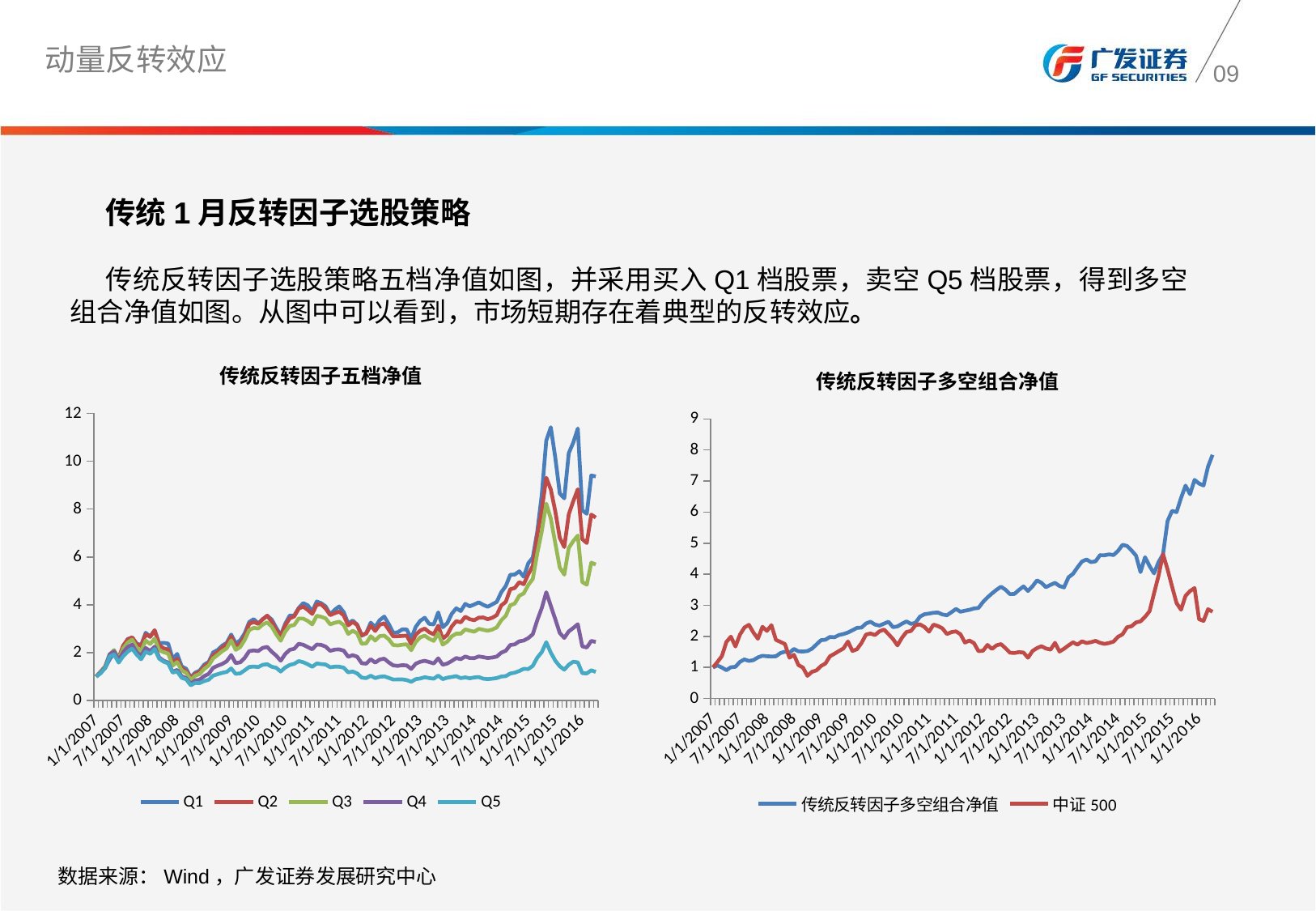

动量反转效应
09
传统1月反转因子选股策略

传统反转因子选股策略五档净值如图，并采用买入Q1档股票，卖空Q5档股票，得到多空组合净值如图。从图中可以看到，市场短期存在着典型的反转效应。

### Chart: 传统反转因子五档净值

| Category | Q1 | Q2 | Q3 | Q4 | Q5 |
|---|---|---|---|---|---|
| 39113 | 1.0 | 1.0 | 1.0 | 1.0 | 1.0 |
| 39141 | 1.20084574 | 1.20897317 | 1.2104833199999998 | 1.1784669700000001 | 1.1364219599999998 |
| 39172 | 1.3573155196259912 | 1.4112098875445758 | 1.429396831665026 | 1.3983346485671824 | 1.357437223436562 |
| 39202 | 1.721893820766866 | 1.88541233916329 | 1.92834353341682 | 1.9291173251229567 | 1.8374930106671614 |
| 39233 | 1.9813785704431166 | 2.053003512207032 | 2.1064354304774358 | 2.0531833551449816 | 1.9228581033361396 |
| 39263 | 1.6636721647938448 | 1.7885900043575955 | 1.7261965148087255 | 1.6833951570714323 | 1.585653592329063 |
| 39294 | 2.1976878231348245 | 2.296597718412714 | 2.1741611202480544 | 2.015437351343128 | 1.8489526927132975 |
| 39325 | 2.567897962814551 | 2.551916940208244 | 2.42182233548241 | 2.2331676684772828 | 2.037663534719418 |
| 39355 | 2.630842739900695 | 2.641197387588271 | 2.5437531949331356 | 2.3343496817447265 | 2.166178301425205 |
| 39386 | 2.381806219038309 | 2.367749177364247 | 2.2151352078791406 | 2.019583636308586 | 1.9156622286468608 |
| 39416 | 2.310220294765185 | 2.2791454696556572 | 2.0647577638597348 | 1.863251524426684 | 1.7226668642897371 |
| 39447 | 2.829983244095679 | 2.764449498415837 | 2.502021199226223 | 2.1939701363204387 | 2.040510701019214 |
| 39478 | 2.6670290984781744 | 2.6648448471826374 | 2.363007566985908 | 2.0685256033458286 | 1.9473567850324391 |
| 39507 | 2.9327348061460707 | 2.937479740511302 | 2.5842834708908784 | 2.251238200981037 | 2.1518620409491054 |
| 39538 | 2.395315727986101 | 2.313555166153444 | 2.106160224117093 | 1.7992085481620792 | 1.7484173027066277 |
| 39568 | 2.4082168026844046 | 2.180638229151799 | 2.018783787258542 | 1.6612202636743625 | 1.622605214963655 |
| 39599 | 2.378661456247932 | 2.1306734616646845 | 1.9640394986589098 | 1.5856018495159583 | 1.5521758408955317 |
| 39629 | 1.73332451379454 | 1.5716141699243769 | 1.4591961671105134 | 1.195581468434977 | 1.1666064835712717 |
| 39660 | 1.9468474451203803 | 1.744232551977058 | 1.6082729979284696 | 1.279398663744786 | 1.2137247472706458 |
| 39691 | 1.4253597682616543 | 1.338141899035056 | 1.258516674347182 | 1.014893698582367 | 0.9474647183082235 |
| 39721 | 1.3283866279837757 | 1.2400457004732308 | 1.1536100720279547 | 0.9322344634288879 | 0.8871666140140693 |
| 39752 | 0.9651007547816682 | 0.9136611335414127 | 0.8605644119142621 | 0.6953761531221763 | 0.6355396803562511 |
| 39782 | 1.1622341362018587 | 1.1162950925249475 | 1.0342675743021115 | 0.8358087093211753 | 0.7337955004158306 |
| 39813 | 1.2528879571766318 | 1.2013403467115866 | 1.1075433944342947 | 0.8744134431754823 | 0.7284813240499992 |
| 39844 | 1.4974163410561407 | 1.4159451566476078 | 1.3203257512224436 | 1.0174841546286413 | 0.8130877844698838 |
| 39872 | 1.611645638545516 | 1.56558886742546 | 1.4611885329362886 | 1.116152971150374 | 0.8686081422375654 |
| 39903 | 2.0112207483126294 | 1.8924604487021055 | 1.7624286074630815 | 1.3658536130370573 | 1.0427350719303279 |
| 39933 | 2.111935905574204 | 2.021764682395521 | 1.9074425903551715 | 1.4554672685884187 | 1.1005066720093994 |
| 39964 | 2.2938659842400115 | 2.2043335510863837 | 2.061687687456706 | 1.527003644940939 | 1.1551782587452188 |
| 39994 | 2.4072084028352334 | 2.353686517590078 | 2.179528704536897 | 1.6402753399392318 | 1.1942861024845177 |
| 40025 | 2.7568575630878533 | 2.6707570941577727 | 2.5134477103389106 | 1.8996018870184204 | 1.3402538200260865 |
| 40056 | 2.3890431683043736 | 2.270710371519771 | 2.1165033119785797 | 1.564434325451098 | 1.1149536280121546 |
| 40086 | 2.5137971868804203 | 2.3780151289576206 | 2.233157863083711 | 1.5956942107241883 | 1.1337419903361945 |
| 40117 | 2.810295492721523 | 2.6879260744743627 | 2.532938761150359 | 1.7838530945632944 | 1.2635790980876072 |
| 40147 | 3.2805948181472844 | 3.201970620963814 | 2.9433297039102833 | 2.0640147866015806 | 1.4013806246339893 |
| 40178 | 3.399292610932578 | 3.285030155127796 | 3.0355515818580523 | 2.0935296820462863 | 1.4194588691197614 |
| 40209 | 3.2198774559186236 | 3.2030806978679265 | 3.008773362393639 | 2.0672492550259456 | 1.3968621879469396 |
| 40237 | 3.398775779295936 | 3.396793120955622 | 3.1745761511619826 | 2.199224948838401 | 1.4939463729259965 |
| 40268 | 3.5390561370676825 | 3.5437837725242582 | 3.266146546276158 | 2.2390324818620893 | 1.515870349677424 |
| 40298 | 3.382789821146686 | 3.299428647614152 | 3.0856093160867797 | 2.0385264737919195 | 1.4114164533966436 |
| 40329 | 3.0407593927761623 | 2.953383119303775 | 2.769544213477472 | 1.874793943631838 | 1.3670432702582553 |
| 40359 | 2.724798706227068 | 2.690858724926396 | 2.4964036760752206 | 1.6637715431024058 | 1.210767791287672 |
| 40390 | 3.2069889551074353 | 3.140814493614039 | 2.872443785305812 | 1.9419082619872394 | 1.380413605561613 |
| 40421 | 3.5524687032527473 | 3.4322682590376505 | 3.117213337583076 | 2.1188846734350077 | 1.4865883941161055 |
| 40451 | 3.5504535298561404 | 3.5152837076746124 | 3.153858923514102 | 2.1618365210836683 | 1.5327638811293356 |
| 40482 | 3.8685306375709745 | 3.844397153102783 | 3.425546712782298 | 2.370759558762515 | 1.6476310763531028 |
| 40512 | 4.070309443151959 | 3.9220154162920142 | 3.421916044332354 | 2.328124577500789 | 1.5990966594501725 |
| 40543 | 3.9800946569199 | 3.7851999873907 | 3.3285725736259706 | 2.2351226823471695 | 1.5168087764334592 |
| 40574 | 3.72314195703285 | 3.617788204406162 | 3.1807659400809403 | 2.140616033026736 | 1.4082441489057929 |
| 40602 | 4.135633731768483 | 4.007541318892175 | 3.540152095582647 | 2.338544926408824 | 1.5498861481019024 |
| 40633 | 4.068512892577928 | 4.021022607738102 | 3.500196735380189 | 2.324812125339329 | 1.5213700098470362 |
| 40663 | 3.931691326478526 | 3.839746906746279 | 3.430911076044653 | 2.250324075429879 | 1.5040353982452384 |
| 40694 | 3.5949522653969157 | 3.56712418521285 | 3.181620905713695 | 2.0747793547463367 | 1.3897288283014322 |
| 40724 | 3.7913016558245456 | 3.647251639675482 | 3.2484564843072143 | 2.1273481429965124 | 1.4132040164907937 |
| 40755 | 3.9313913893977595 | 3.7138551149930517 | 3.2914927215965744 | 2.138124626847288 | 1.4130715835721817 |
| 40786 | 3.6930166226243464 | 3.5550733990692525 | 3.155865282831463 | 2.0856531241922918 | 1.3716548511177244 |
| 40816 | 3.214186919415625 | 3.141014000279657 | 2.7835714531022577 | 1.8280564844678633 | 1.1771061441597965 |
| 40847 | 3.342238519191684 | 3.2824933746683738 | 2.9149037223810805 | 1.8952169032337827 | 1.2124449423142871 |
| 40877 | 3.1689982646833097 | 3.155427530936021 | 2.8060148121201105 | 1.8290385064678474 | 1.131085946238936 |
| 40908 | 2.704324563234705 | 2.728648131916647 | 2.3694911130009473 | 1.5574563210696482 | 0.9587505922944791 |
| 40939 | 2.815372032438457 | 2.7997893550570403 | 2.3862171928015465 | 1.5399924249009325 | 0.9355141424950804 |
| 40968 | 3.2515129977774326 | 3.1370290504923934 | 2.6886493187265335 | 1.7257890921820465 | 1.035711215334338 |
| 40999 | 3.0707881905805428 | 2.9073176583586045 | 2.506667709375493 | 1.5835175845256642 | 0.9376139321912407 |
| 41029 | 3.357912290987039 | 3.161315058556632 | 2.691255811759362 | 1.7108951372882264 | 0.9927282667940613 |
| 41060 | 3.508043945092857 | 3.2283577308796048 | 2.7131153756150286 | 1.7503831274343313 | 1.0087842666171645 |
| 41090 | 3.1988483545749995 | 2.9579501322217783 | 2.558643771868234 | 1.592983495481379 | 0.94643616334988 |
| 41121 | 2.830628600595036 | 2.6792544371239484 | 2.3185194035728127 | 1.4670954082775538 | 0.8764574831605074 |
| 41152 | 2.8478995111638503 | 2.6864512896376844 | 2.301053115868325 | 1.4469471121717903 | 0.879460875076353 |
| 41182 | 2.9720154430626033 | 2.698681574049863 | 2.3309828217043 | 1.4773335224283581 | 0.8842513248467201 |
| 41213 | 2.967558816745268 | 2.710502851830015 | 2.3488884760376756 | 1.4651767812456586 | 0.8545132011784988 |
| 41243 | 2.5860666671056336 | 2.359845423149108 | 2.1010435119333555 | 1.3206172386303885 | 0.779406011169743 |
| 41274 | 3.0768604331276093 | 2.7478786054286473 | 2.440062115149264 | 1.5377000361930042 | 0.8935032259686412 |
| 41305 | 3.332423845331102 | 2.922957217682789 | 2.6407181831264483 | 1.619582118895827 | 0.9205084178312494 |
| 41333 | 3.457527768526692 | 3.00425436212451 | 2.7106935971953887 | 1.659956082292397 | 0.9739124500984635 |
| 41364 | 3.2028305067703915 | 2.8556176758566547 | 2.580796672092938 | 1.6078423918721385 | 0.9387781104614344 |
| 41394 | 3.1779685669898914 | 2.7645690762111106 | 2.4938718012535404 | 1.547978223154096 | 0.9122027666481236 |
| 41425 | 3.6825726130952523 | 3.127770282421859 | 2.8085842823186242 | 1.763558865501181 | 1.0411512024198424 |
| 41455 | 3.0610914213574336 | 2.586123199030363 | 2.334628747474179 | 1.4947523381634333 | 0.893888725281711 |
| 41486 | 3.2298368749541684 | 2.738626366852544 | 2.459650659052724 | 1.5443323597605523 | 0.9539404876732386 |
| 41517 | 3.624301664949265 | 3.0952097332875894 | 2.6807756637592095 | 1.6524217877258474 | 0.9837667439188105 |
| 41547 | 3.8529740790579075 | 3.3170015985888144 | 2.793837618648064 | 1.7750552957730663 | 1.0173975183717305 |
| 41578 | 3.7369135223670793 | 3.2661683500703447 | 2.791652949383786 | 1.727999094648158 | 0.9339227073968529 |
| 41608 | 4.038086405527002 | 3.499771830714379 | 2.970804011176539 | 1.838600730780561 | 0.9674323677957409 |
| 41639 | 3.9370593388860047 | 3.399091199635909 | 2.917632709524702 | 1.7754233208217132 | 0.9291105045628818 |
| 41670 | 4.012934385835608 | 3.353485627001306 | 2.876836705929483 | 1.7724258381207034 | 0.964881509848389 |
| 41698 | 4.100671778720483 | 3.461759282091735 | 2.9948152614090437 | 1.841692824774987 | 0.9803047548307116 |
| 41729 | 3.998594535260432 | 3.4705440847691205 | 2.955530412839679 | 1.8106479981694592 | 0.9116614827721486 |
| 41759 | 3.9162668325988297 | 3.3963562767845805 | 2.914139480285937 | 1.775118449186499 | 0.8936692052466023 |
| 41790 | 4.01944264462372 | 3.457145789786795 | 2.965520771643284 | 1.797429646706557 | 0.9114215150476076 |
| 41820 | 4.120705025891696 | 3.5686247746384288 | 3.054915120130539 | 1.836287397498179 | 0.9388888703049398 |
| 41851 | 4.520285383098036 | 3.9692323824322306 | 3.3492965779330044 | 1.9977927486745526 | 1.0030515780349318 |
| 41882 | 4.78422968332249 | 4.12309836589053 | 3.5398002132002824 | 2.078663259295406 | 1.0198204839808462 |
| 41912 | 5.254049219257516 | 4.648449582368841 | 3.977608756627258 | 2.3185025025745336 | 1.1273110825249486 |
| 41943 | 5.267364608734373 | 4.701291669717344 | 4.053799176166964 | 2.3474641229554933 | 1.16365828609904 |
| 41973 | 5.400753085119181 | 4.943947287823554 | 4.3770706886861355 | 2.4719617653432318 | 1.233532417021515 |
| 42004 | 5.171866847048003 | 4.859909626869873 | 4.477814879631676 | 2.50648355186325 | 1.3236598833109559 |
| 42035 | 5.740131302483597 | 5.278661358513398 | 4.830591823081865 | 2.60960371906937 | 1.3131632339631023 |
| 42063 | 5.973757344356391 | 5.624737840090051 | 5.080647746945126 | 2.768888058472997 | 1.4483844583417191 |
| 42094 | 7.05585330772486 | 6.922158431920095 | 6.154460532142047 | 3.356316880475278 | 1.7915724931772814 |
| 42124 | 8.597984981290256 | 7.9569408204543395 | 7.069168090356134 | 3.861537386938681 | 2.020749926948496 |
| 42155 | 10.858955563552694 | 9.31142841774717 | 8.227278087342771 | 4.523209308191323 | 2.437014692092738 |
| 42185 | 11.422325779458705 | 8.822668560442526 | 7.601665577483618 | 3.954313060834968 | 2.0017627226880697 |
| 42216 | 10.15037201787742 | 7.909903062585109 | 6.572538408605847 | 3.3975436069972216 | 1.6647026125333602 |
| 42247 | 8.650975608502957 | 6.797206874095341 | 5.555979469862808 | 2.8198816573118544 | 1.4297550923129085 |
| 42277 | 8.450073309868644 | 6.415280520264723 | 5.261898476294056 | 2.6157011326076796 | 1.2883135387250584 |
| 42308 | 10.33785053006088 | 7.782076371546371 | 6.379375695933355 | 2.8892768955549357 | 1.4964227864129862 |
| 42338 | 10.780729422450964 | 8.33041929364042 | 6.662631906265347 | 3.0297778370355086 | 1.620821909070284 |
| 42369 | 11.36659533384605 | 8.832615788414973 | 6.89582795393746 | 3.187569424232777 | 1.595241206249287 |
| 42400 | 7.950063891482272 | 6.746363421591881 | 4.948706112459384 | 2.2627792876022204 | 1.1425232057476002 |
| 42429 | 7.804067248665675 | 6.58404207224123 | 4.839672012989483 | 2.2147130810692524 | 1.1321550704357781 |
| 42460 | 9.404999379066716 | 7.7713313837782305 | 5.762056874502726 | 2.4913473773900408 | 1.2637967069325673 |
| 42490 | 9.365401604231026 | 7.645671986121776 | 5.6843034485559105 | 2.4466178511437486 | 1.194309018732216 |
|  | None | None | None | None | None |

[unsupported chart]

数据来源：Wind，广发证券发展研究中心